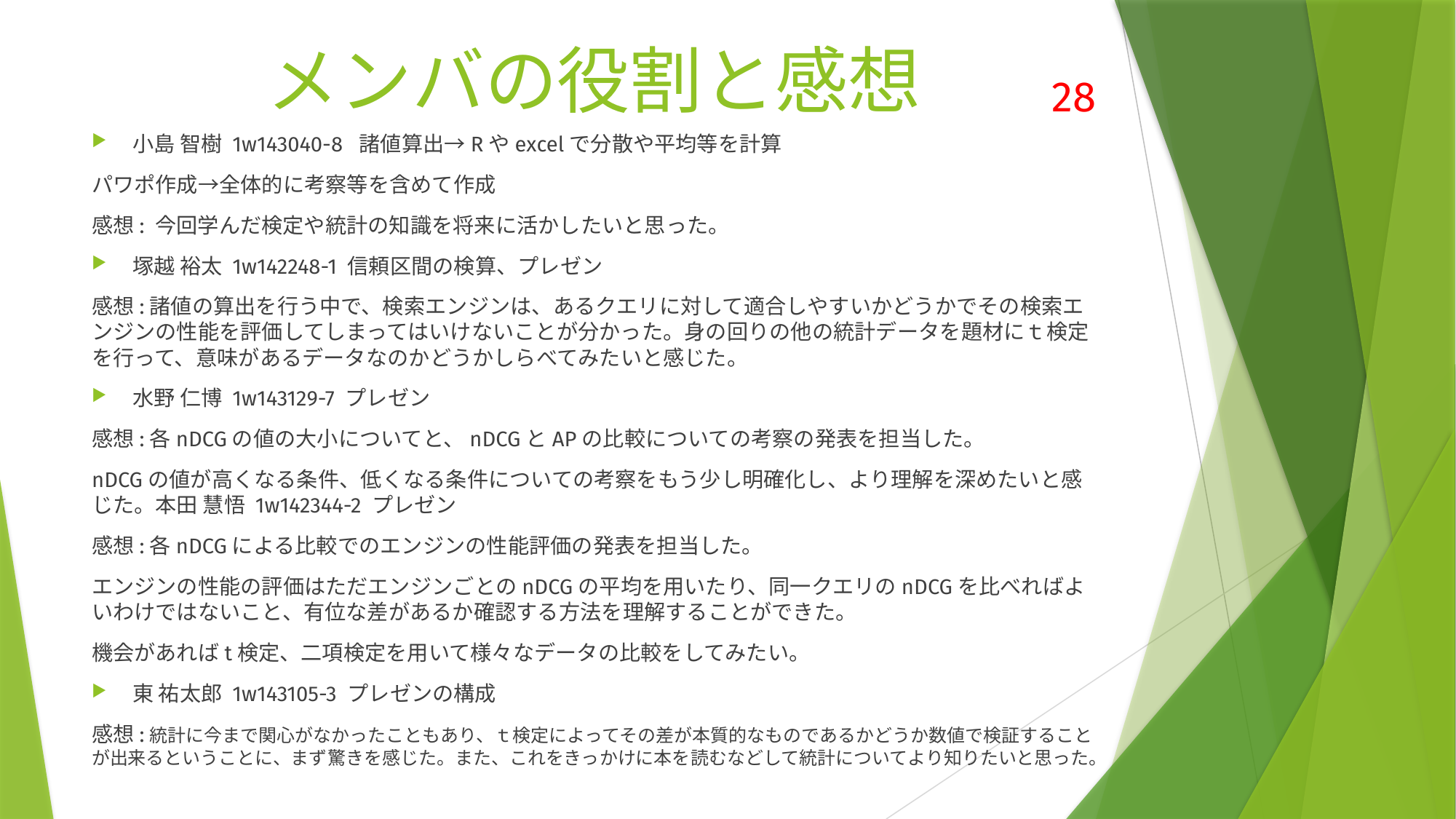

# メンバの役割と感想
28
小島 智樹 1w143040-8  諸値算出→Rやexcelで分散や平均等を計算
パワポ作成→全体的に考察等を含めて作成
感想: 今回学んだ検定や統計の知識を将来に活かしたいと思った。
塚越 裕太 1w142248-1 信頼区間の検算、プレゼン
感想:諸値の算出を行う中で、検索エンジンは、あるクエリに対して適合しやすいかどうかでその検索エンジンの性能を評価してしまってはいけないことが分かった。身の回りの他の統計データを題材にｔ検定を行って、意味があるデータなのかどうかしらべてみたいと感じた。
水野 仁博 1w143129-7 プレゼン
感想:各nDCGの値の大小についてと、nDCGとAPの比較についての考察の発表を担当した。
nDCGの値が高くなる条件、低くなる条件についての考察をもう少し明確化し、より理解を深めたいと感じた。本田 慧悟 1w142344-2 プレゼン
感想:各nDCGによる比較でのエンジンの性能評価の発表を担当した。
エンジンの性能の評価はただエンジンごとのnDCGの平均を用いたり、同一クエリのnDCGを比べればよいわけではないこと、有位な差があるか確認する方法を理解することができた。
機会があればt検定、二項検定を用いて様々なデータの比較をしてみたい。
東 祐太郎 1w143105-3 プレゼンの構成
感想:統計に今まで関心がなかったこともあり、ｔ検定によってその差が本質的なものであるかどうか数値で検証することが出来るということに、まず驚きを感じた。また、これをきっかけに本を読むなどして統計についてより知りたいと思った。